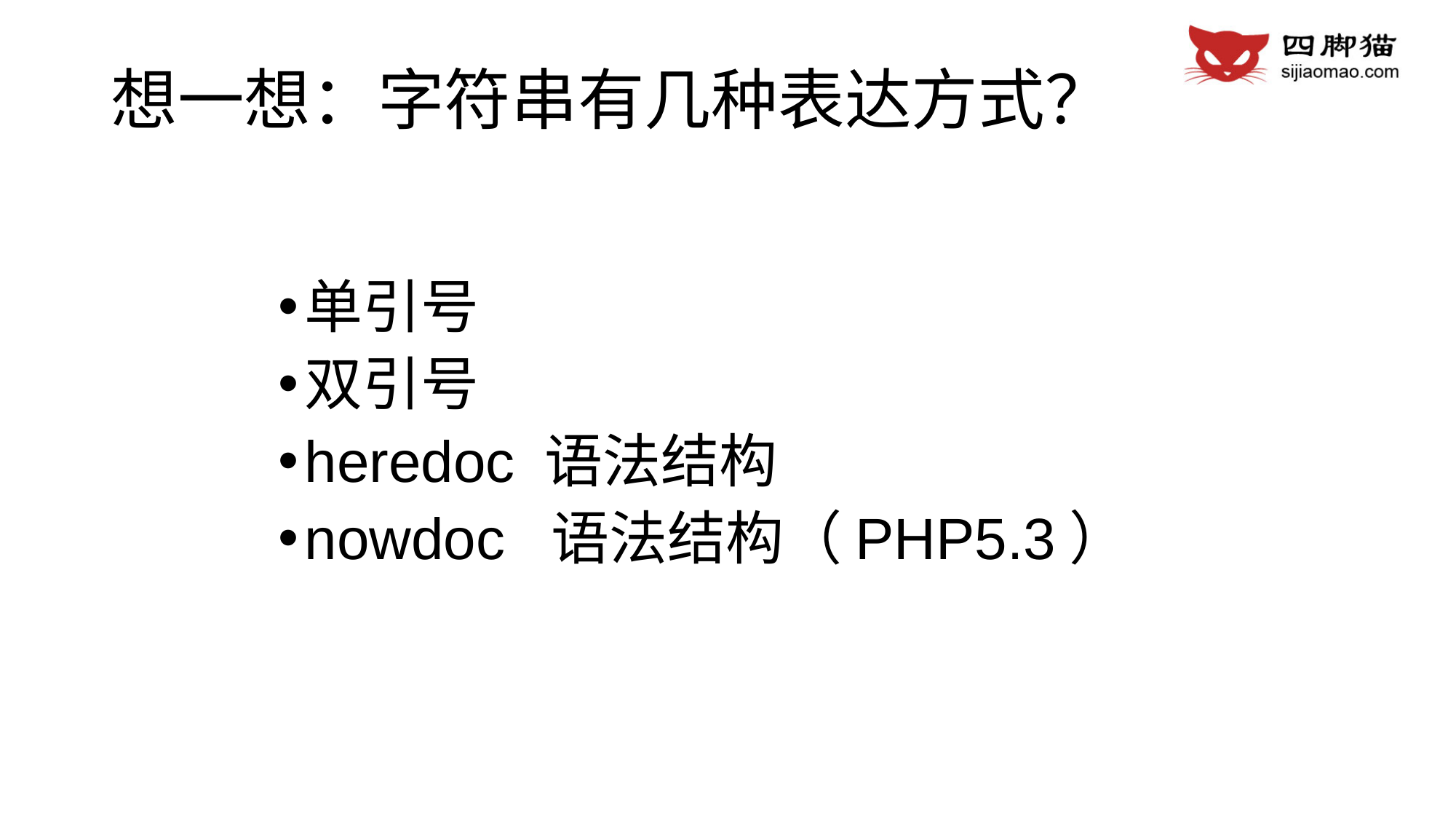

# 想一想：字符串有几种表达方式？
单引号
双引号
heredoc 语法结构
nowdoc  语法结构（PHP5.3）